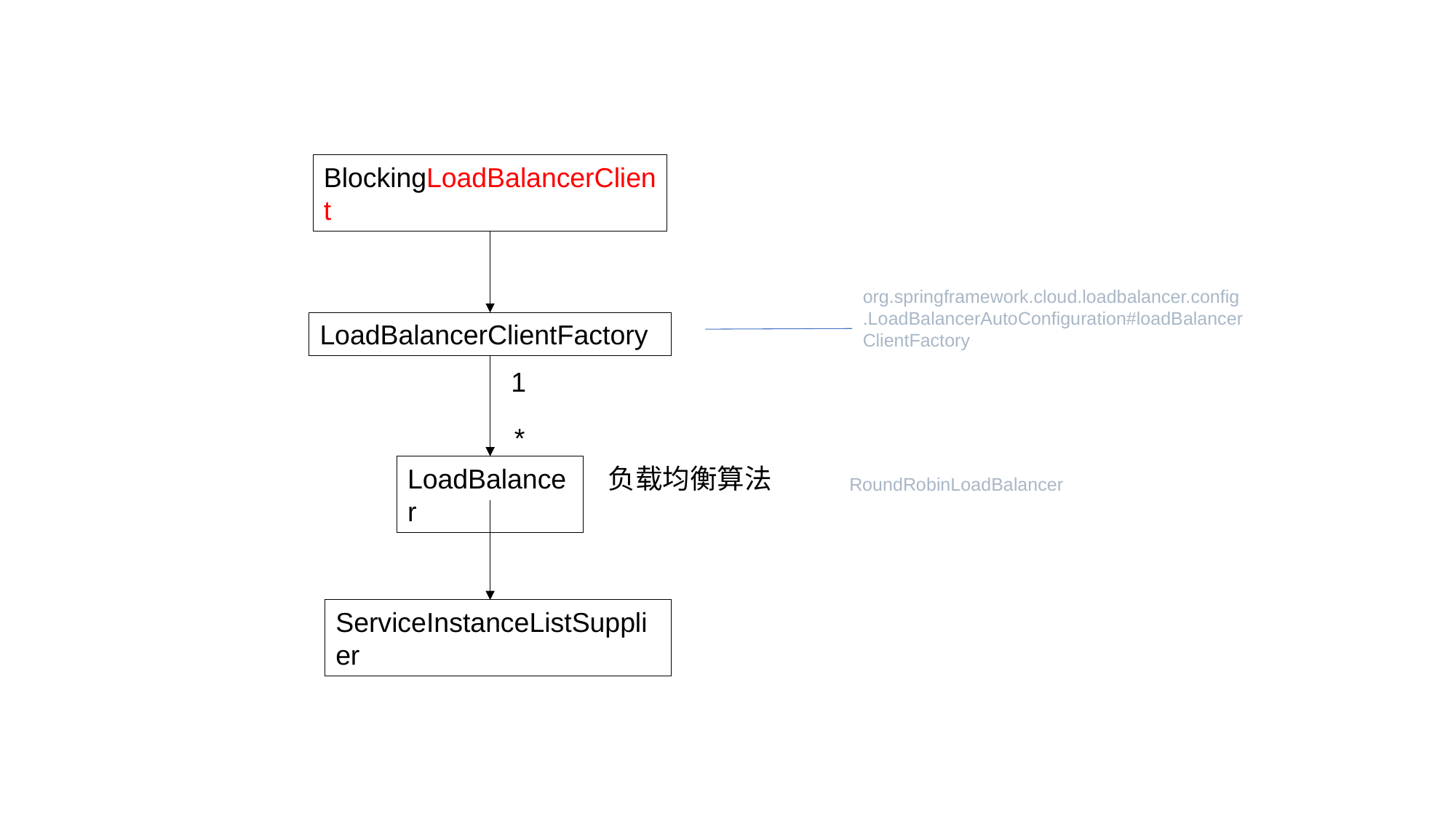

BlockingLoadBalancerClient
org.springframework.cloud.loadbalancer.config
.LoadBalancerAutoConfiguration#loadBalancerClientFactory

LoadBalancerClientFactory
1
*
LoadBalancer
负载均衡算法
RoundRobinLoadBalancer
ServiceInstanceListSupplier